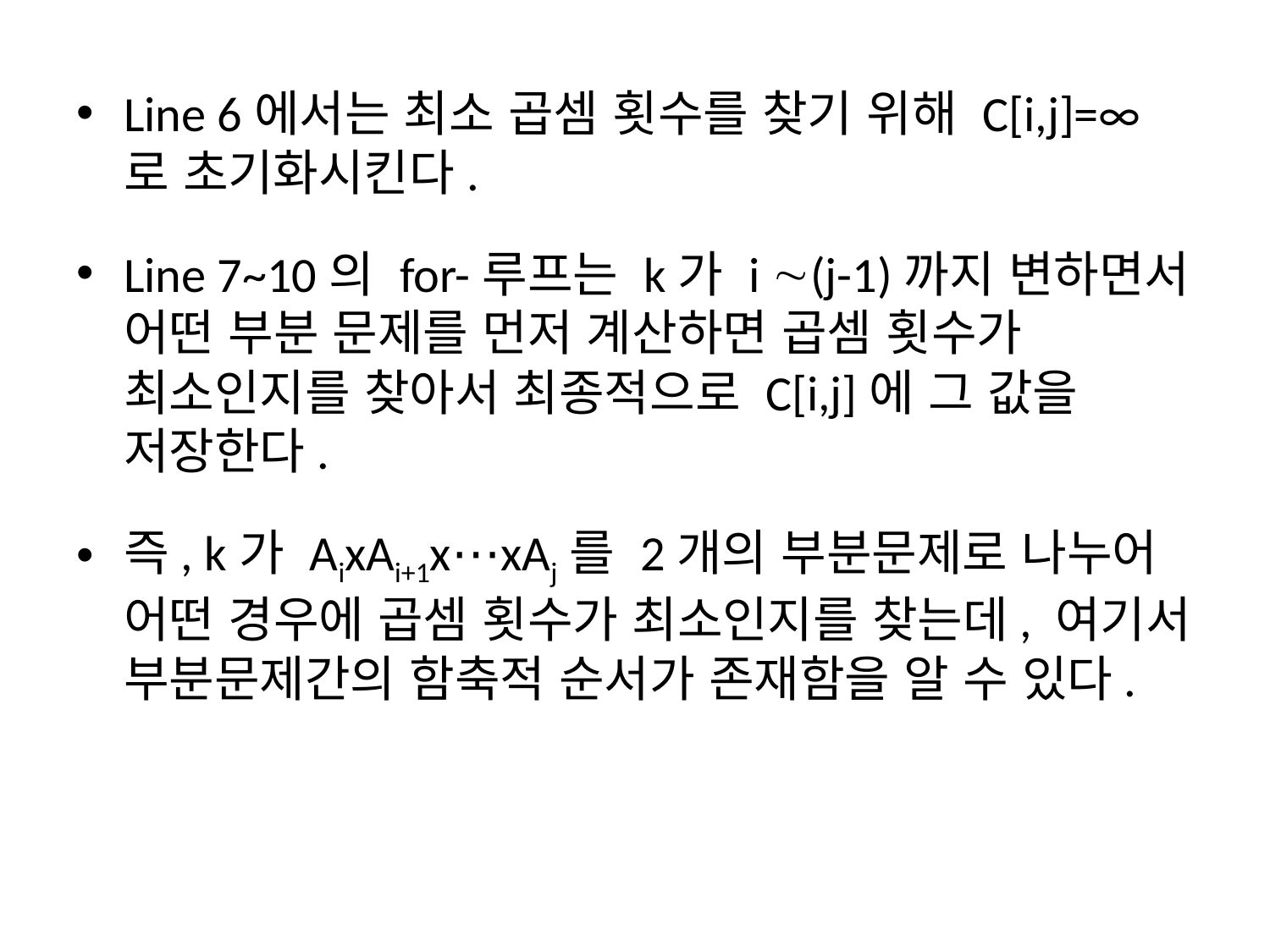

Line 6에서는 최소 곱셈 횟수를 찾기 위해 C[i,j]=∞로 초기화시킨다.
Line 7~10의 for-루프는 k가 i ∼(j-1)까지 변하면서 어떤 부분 문제를 먼저 계산하면 곱셈 횟수가 최소인지를 찾아서 최종적으로 C[i,j]에 그 값을 저장한다.
즉, k가 AixAi+1x⋯xAj를 2개의 부분문제로 나누어 어떤 경우에 곱셈 횟수가 최소인지를 찾는데, 여기서 부분문제간의 함축적 순서가 존재함을 알 수 있다.